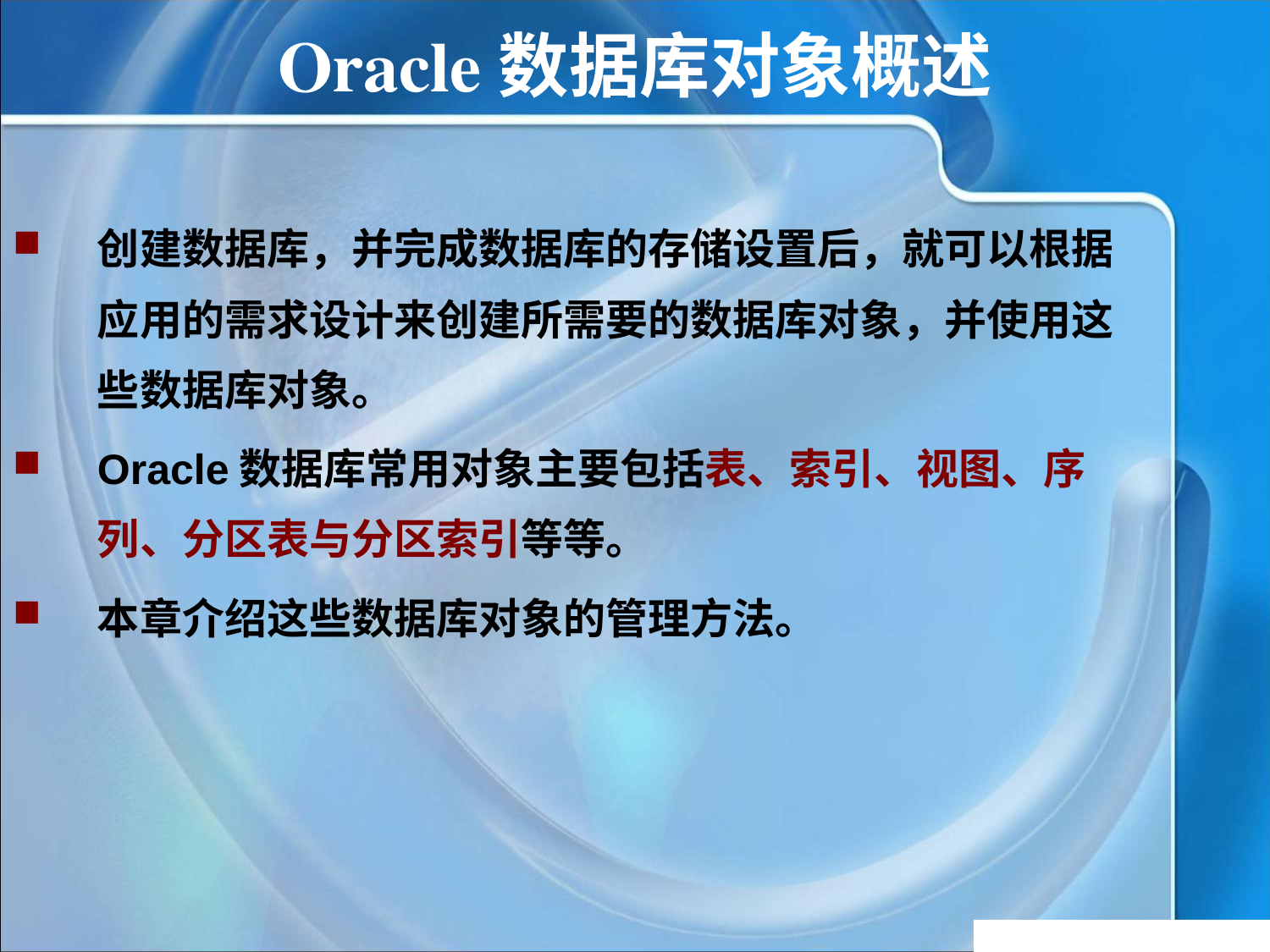

# Oracle数据库对象概述
创建数据库，并完成数据库的存储设置后，就可以根据应用的需求设计来创建所需要的数据库对象，并使用这些数据库对象。
Oracle数据库常用对象主要包括表、索引、视图、序列、分区表与分区索引等等。
本章介绍这些数据库对象的管理方法。
2